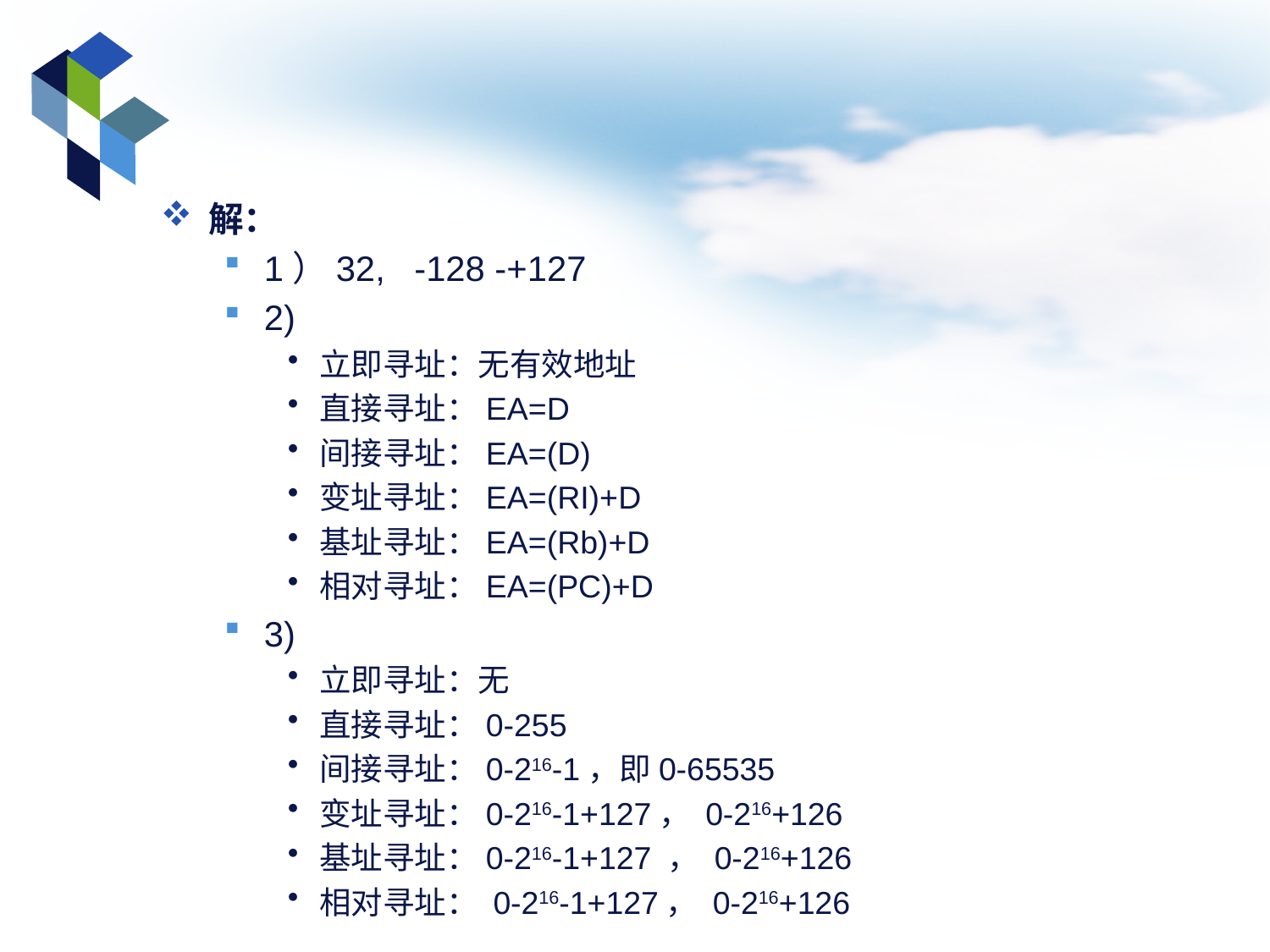

#
解：
1）32,   -128 -+127
2)
立即寻址：无有效地址
直接寻址：EA=D
间接寻址：EA=(D)
变址寻址：EA=(RI)+D
基址寻址：EA=(Rb)+D
相对寻址：EA=(PC)+D
3)
立即寻址：无
直接寻址：0-255
间接寻址：0-216-1，即0-65535
变址寻址：0-216-1+127， 0-216+126
基址寻址：0-216-1+127 ， 0-216+126
相对寻址： 0-216-1+127， 0-216+126